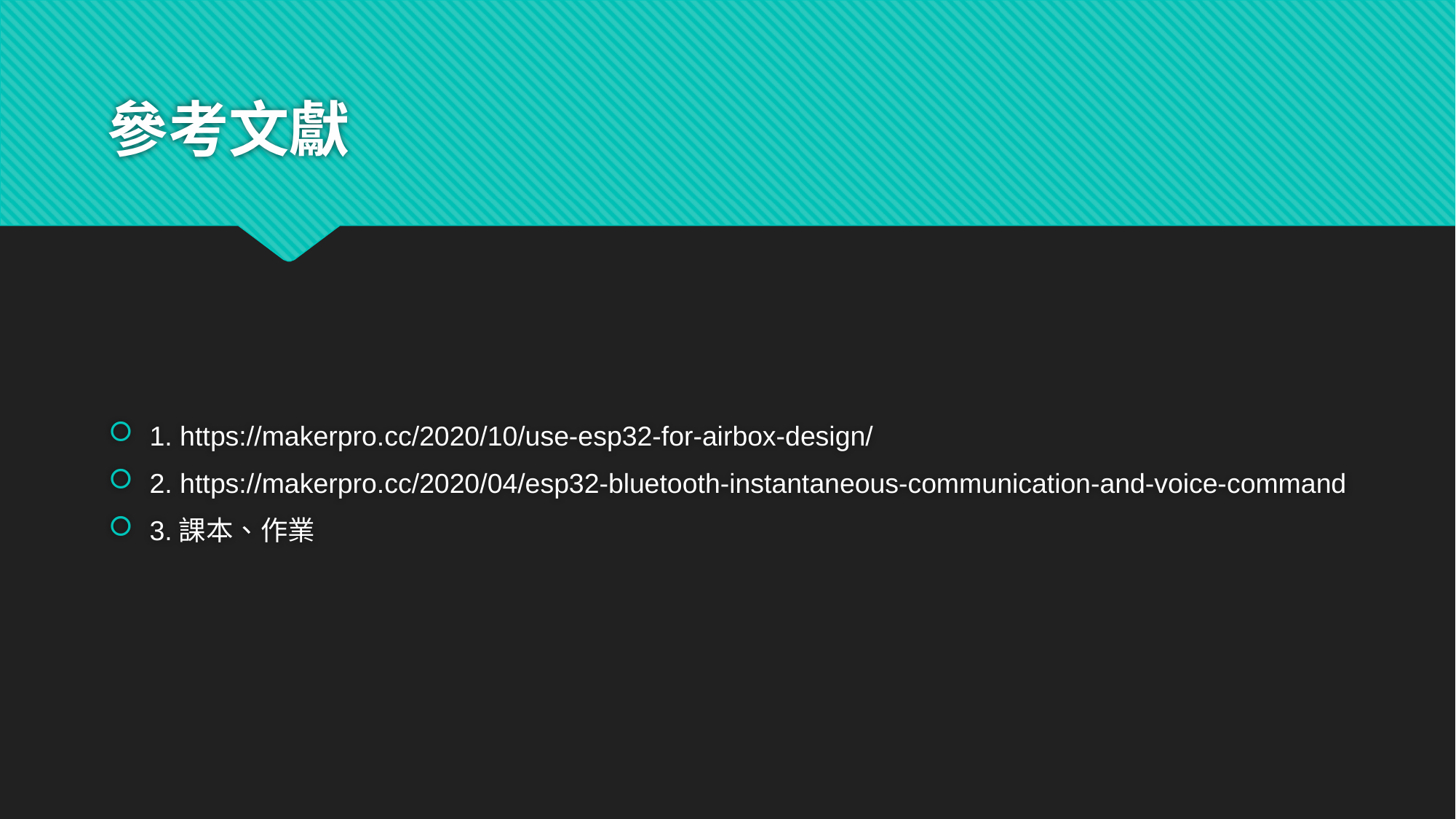

# 參考文獻
1. https://makerpro.cc/2020/10/use-esp32-for-airbox-design/
2. https://makerpro.cc/2020/04/esp32-bluetooth-instantaneous-communication-and-voice-command
3.課本、作業